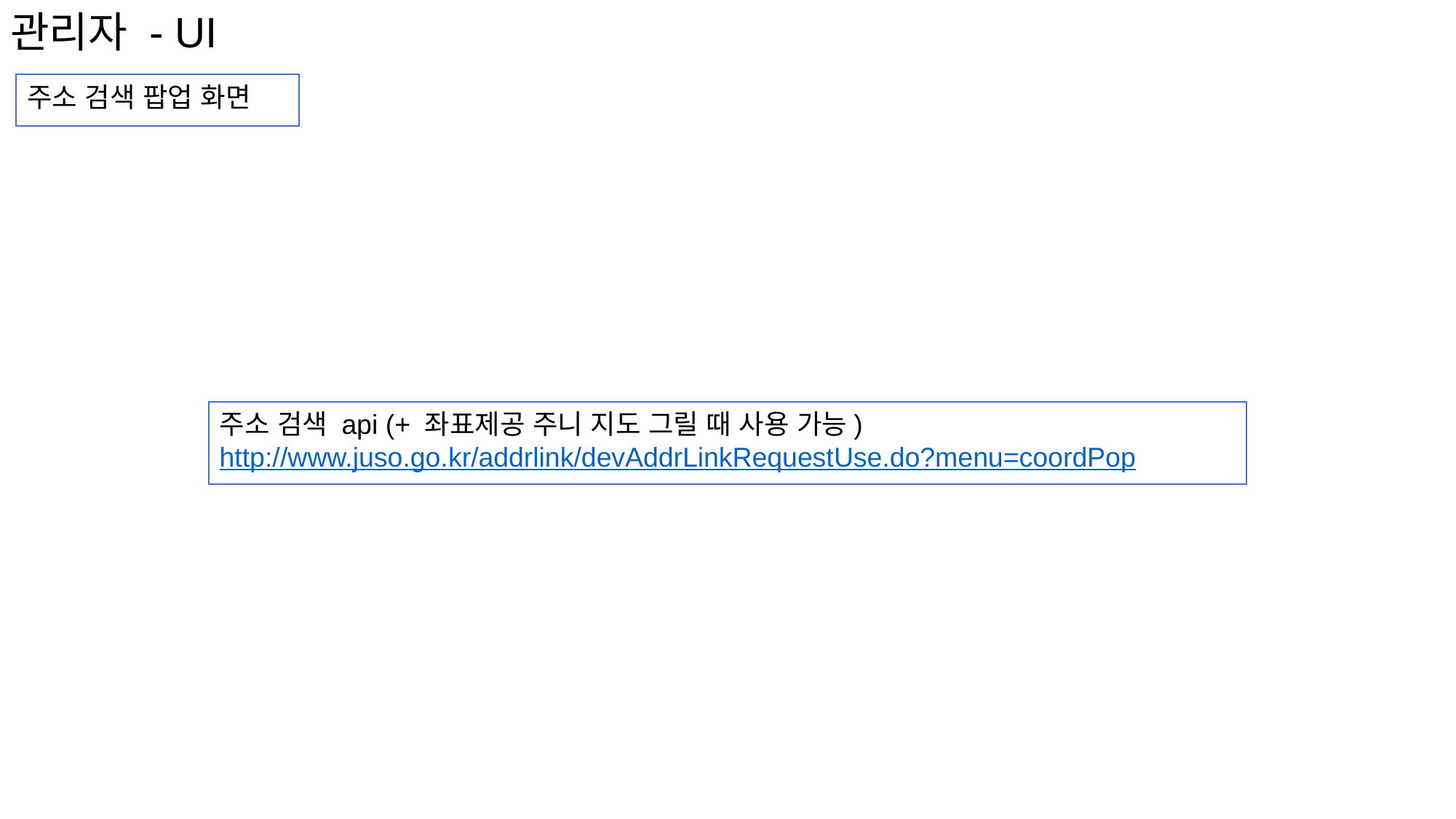

관리자 - UI
주소 검색 팝업 화면
주소 검색 api (+ 좌표제공 주니 지도 그릴 때 사용 가능)
http://www.juso.go.kr/addrlink/devAddrLinkRequestUse.do?menu=coordPop